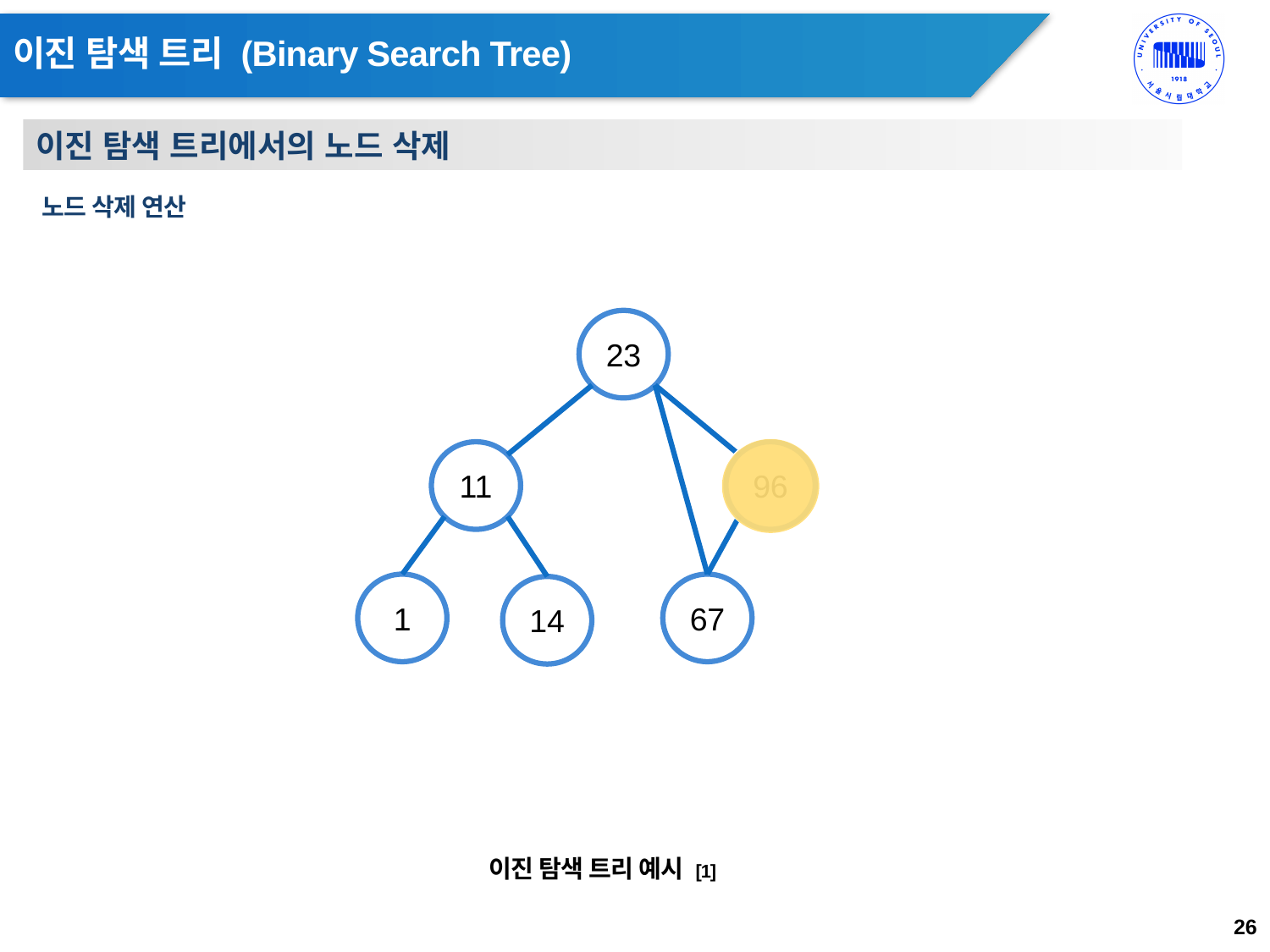

# 이진 탐색 트리 (Binary Search Tree)
이진 탐색 트리에서의 노드 삭제
노드 삭제 연산
23

11
96

1
67
14
이진 탐색 트리 예시 [1]
26